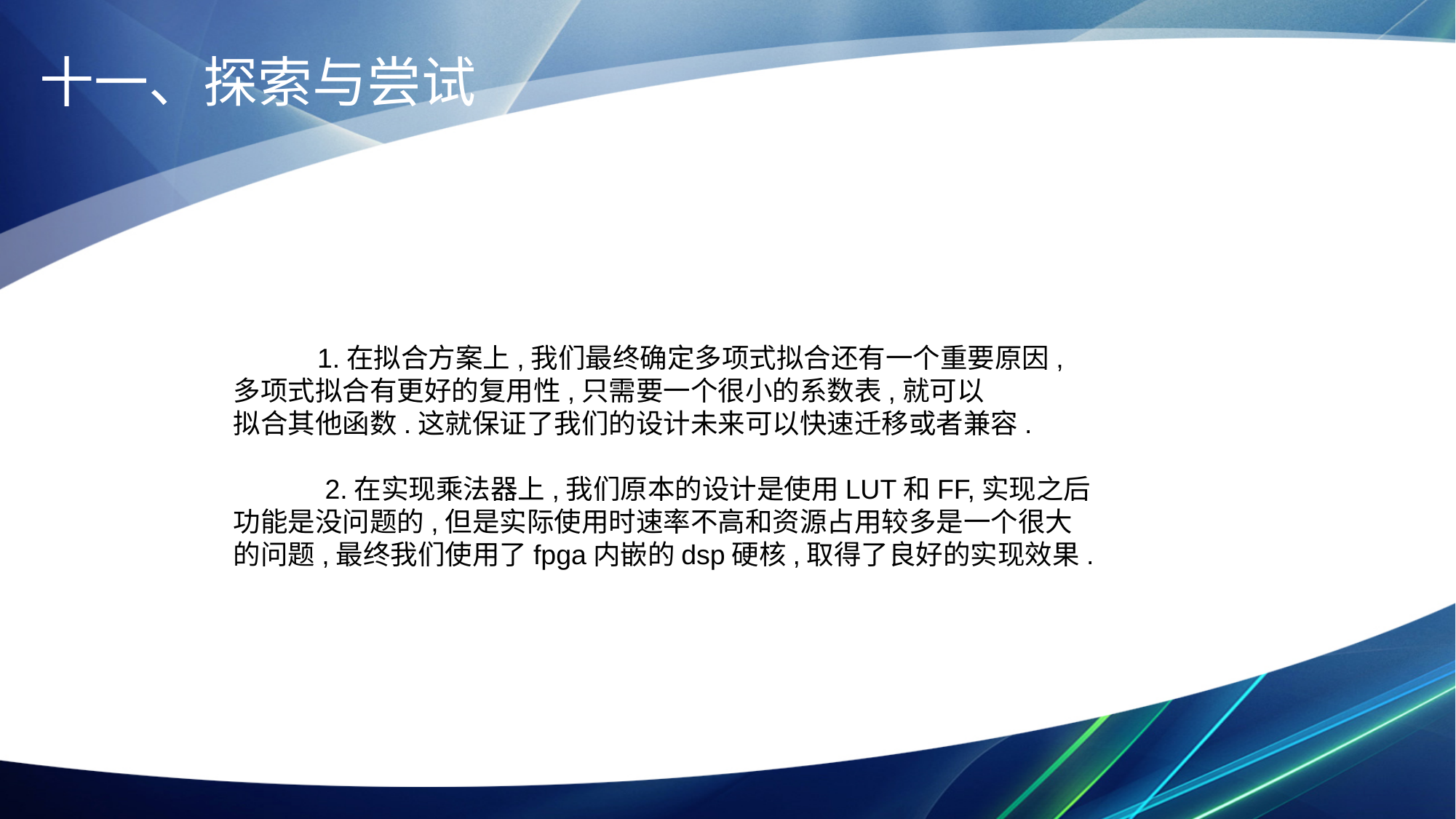

十一、探索与尝试
           1.在拟合方案上,我们最终确定多项式拟合还有一个重要原因,
多项式拟合有更好的复用性,只需要一个很小的系数表,就可以
拟合其他函数.这就保证了我们的设计未来可以快速迁移或者兼容.

            2.在实现乘法器上,我们原本的设计是使用LUT和FF,实现之后功能是没问题的,但是实际使用时速率不高和资源占用较多是一个很大的问题,最终我们使用了fpga内嵌的dsp硬核,取得了良好的实现效果.